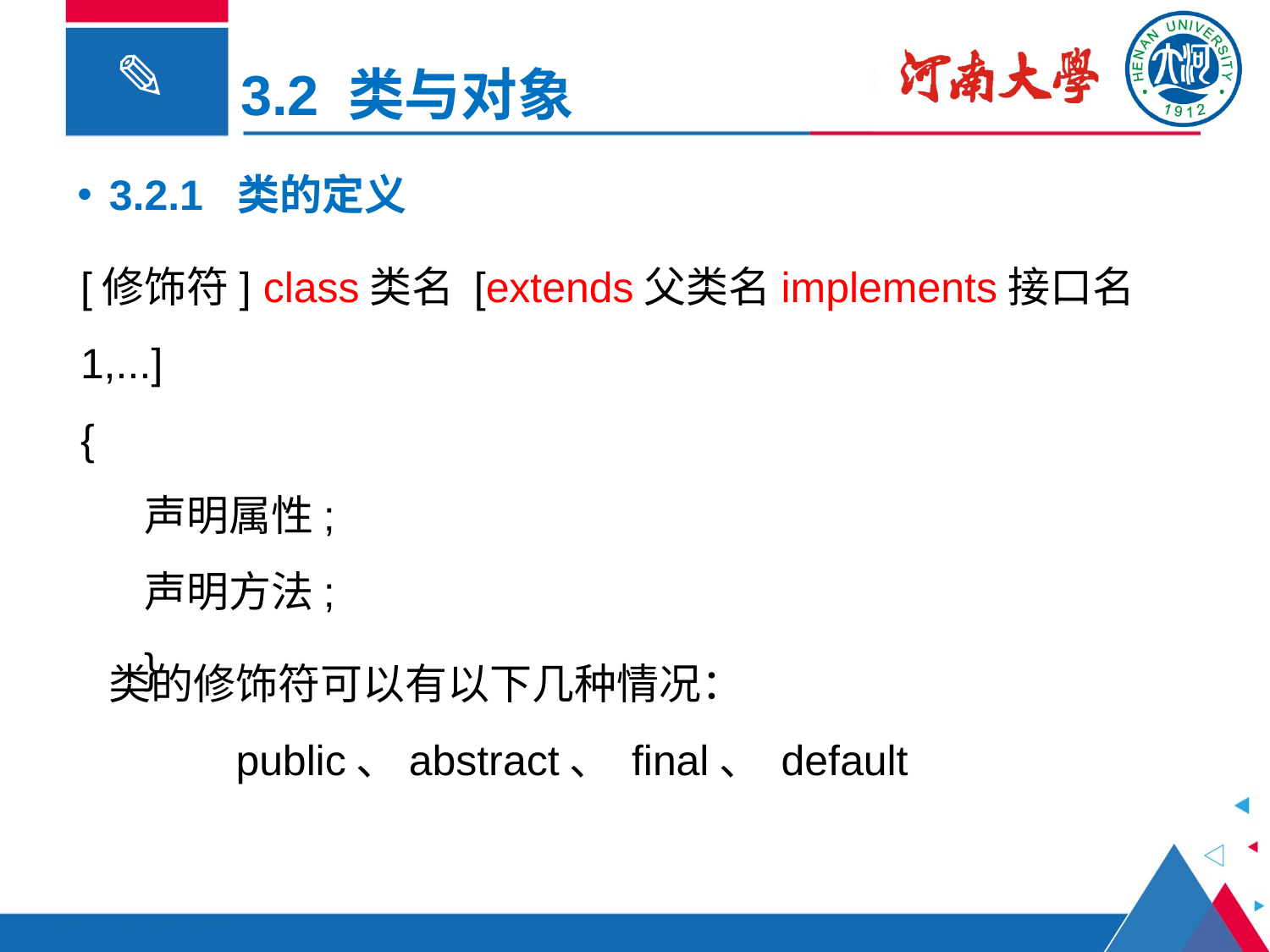

3.2 类与对象
3.2.1  类的定义
[修饰符] class类名 [extends父类名implements接口名1,...]
{
声明属性;
声明方法;
}
类的修饰符可以有以下几种情况：
	public、abstract、 final、 default